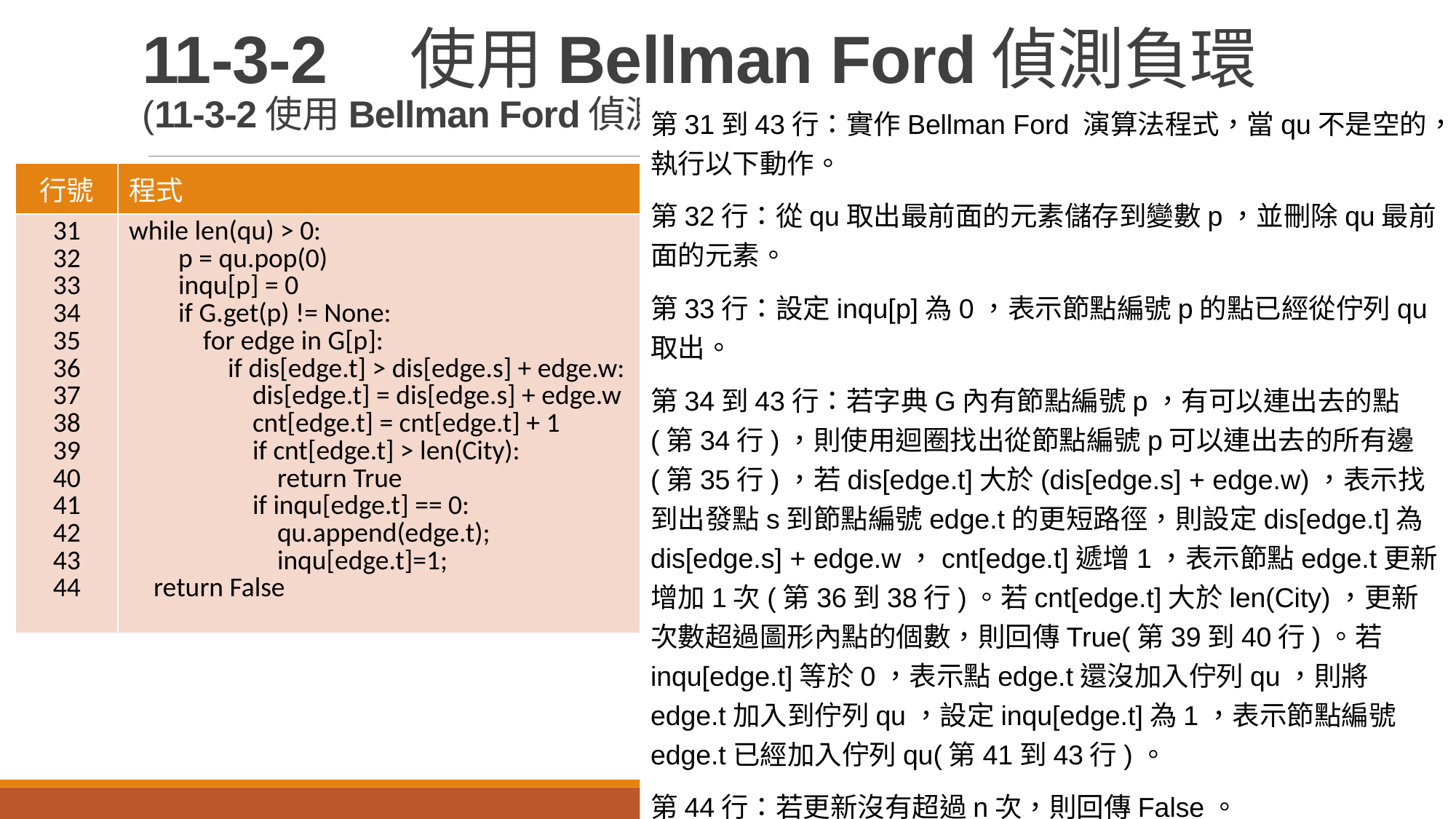

# 11-3-2　使用Bellman Ford偵測負環 (11-3-2使用Bellman Ford偵測負環.py)
第31到43行：實作Bellman Ford 演算法程式，當qu不是空的，執行以下動作。
第32行：從qu取出最前面的元素儲存到變數p，並刪除qu最前面的元素。
第33行：設定inqu[p]為0，表示節點編號p的點已經從佇列qu取出。
第34到43行：若字典G內有節點編號p，有可以連出去的點(第34行)，則使用迴圈找出從節點編號p可以連出去的所有邊(第35行)，若dis[edge.t]大於(dis[edge.s] + edge.w)，表示找到出發點s到節點編號edge.t的更短路徑，則設定dis[edge.t]為dis[edge.s] + edge.w，cnt[edge.t]遞增1，表示節點edge.t更新增加1次(第36到38行)。若cnt[edge.t]大於len(City)，更新次數超過圖形內點的個數，則回傳True(第39到40行)。若inqu[edge.t]等於0，表示點edge.t還沒加入佇列qu，則將edge.t加入到佇列qu，設定inqu[edge.t]為1，表示節點編號edge.t已經加入佇列qu(第41到43行)。
第44行：若更新沒有超過n次，則回傳False。
| 行號 | 程式 |
| --- | --- |
| 31 32 33 34 35 36 37 38 39 40 41 42 43 44 | while len(qu) > 0: p = qu.pop(0) inqu[p] = 0 if G.get(p) != None: for edge in G[p]: if dis[edge.t] > dis[edge.s] + edge.w: dis[edge.t] = dis[edge.s] + edge.w cnt[edge.t] = cnt[edge.t] + 1 if cnt[edge.t] > len(City): return True if inqu[edge.t] == 0: qu.append(edge.t); inqu[edge.t]=1; return False |